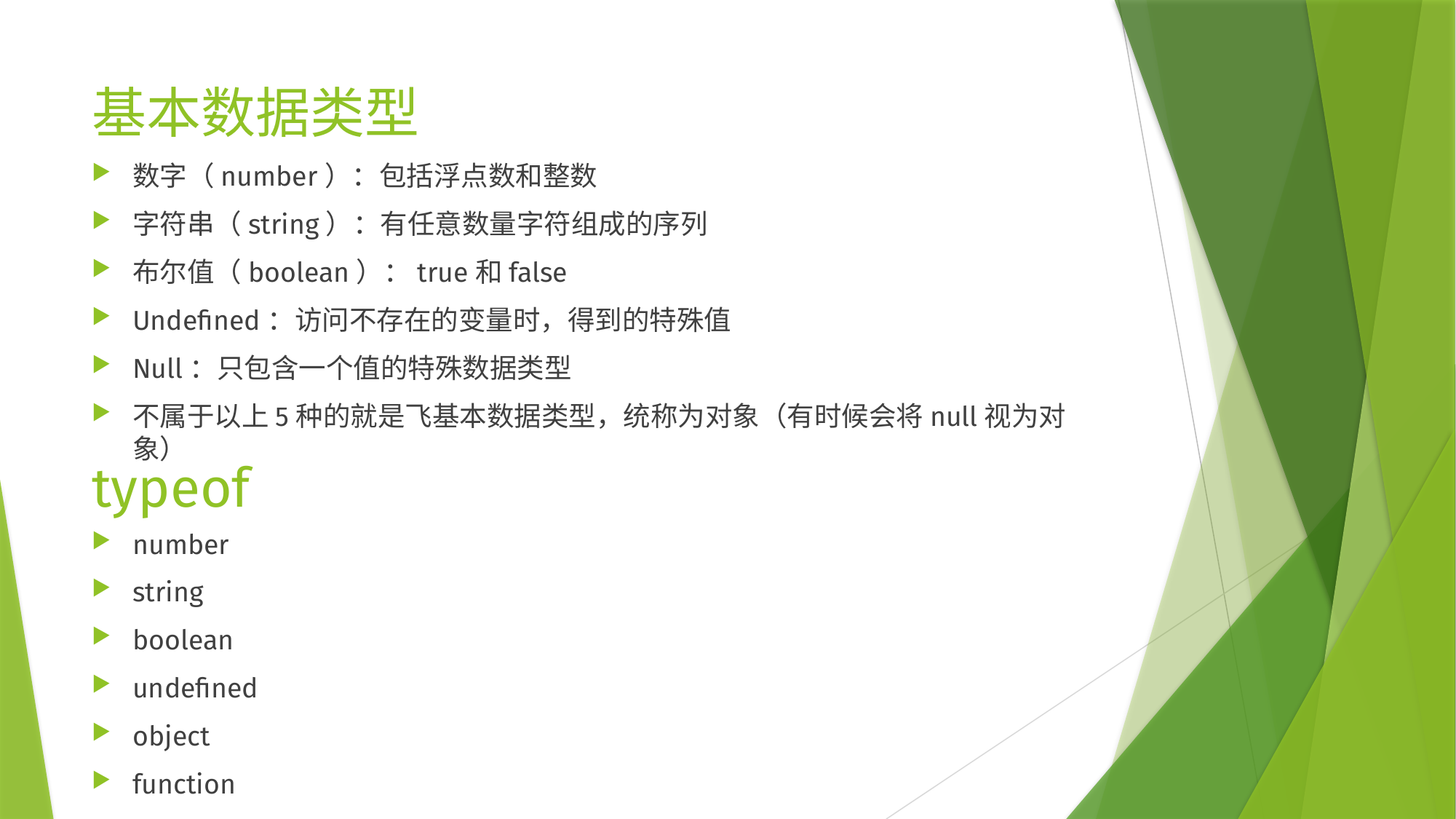

# 基本数据类型
数字（number）：包括浮点数和整数
字符串（string）：有任意数量字符组成的序列
布尔值（boolean）：true和false
Undefined：访问不存在的变量时，得到的特殊值
Null：只包含一个值的特殊数据类型
不属于以上5种的就是飞基本数据类型，统称为对象（有时候会将null视为对象）
typeof
number
string
boolean
undefined
object
function